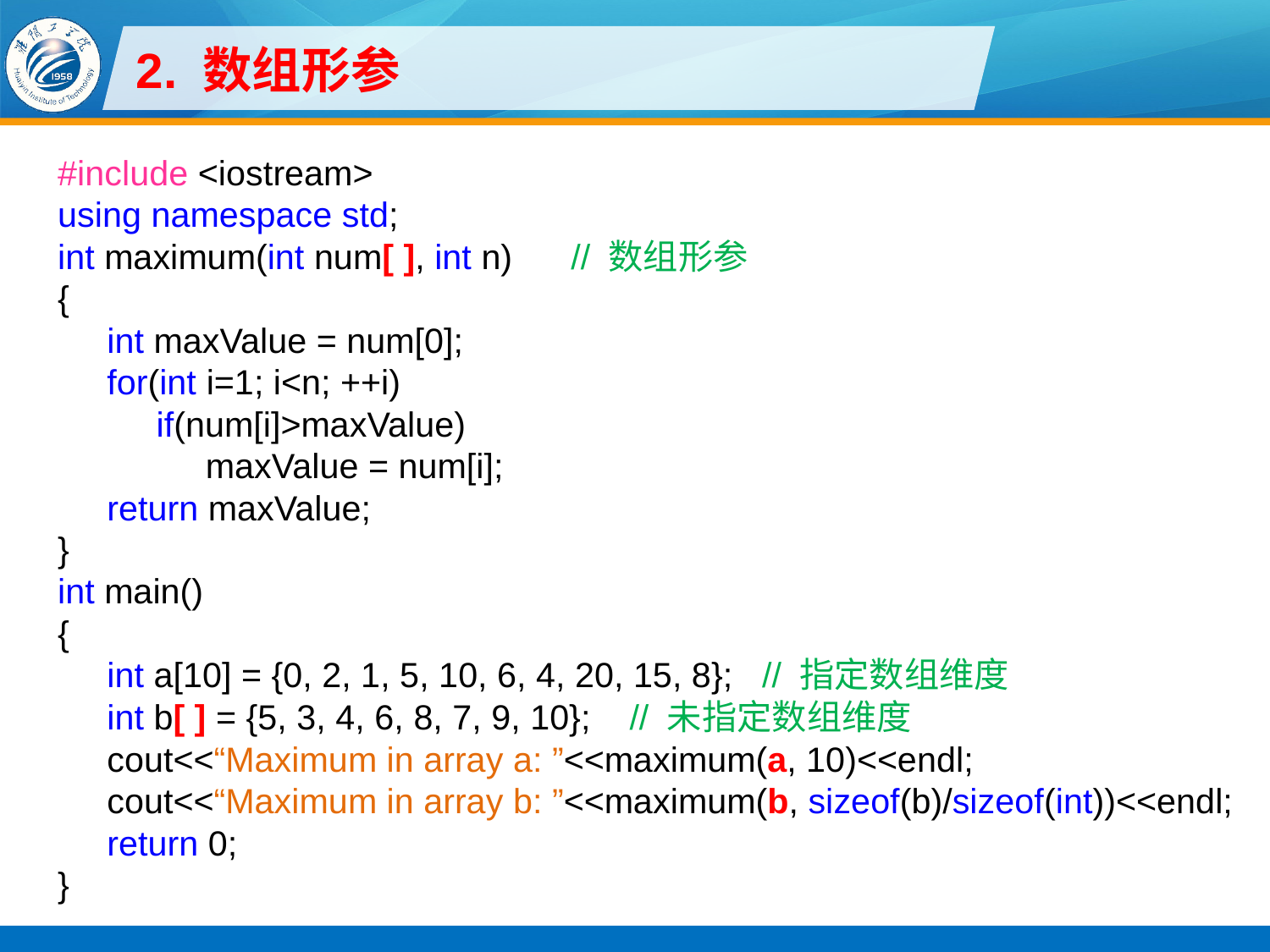

# 2. 数组形参
#include <iostream>
using namespace std;
int maximum(int num[ ], int n)      // 数组形参
{
int maxValue = num[0];
for(int i=1; i<n; ++i)
if(num[i]>maxValue)
maxValue = num[i];
return maxValue;
}
int main()
{
int a[10] = {0, 2, 1, 5, 10, 6, 4, 20, 15, 8};   // 指定数组维度
int b[ ] = {5, 3, 4, 6, 8, 7, 9, 10};    // 未指定数组维度
cout<<“Maximum in array a: ”<<maximum(a, 10)<<endl;
cout<<“Maximum in array b: ”<<maximum(b, sizeof(b)/sizeof(int))<<endl;
return 0;
}